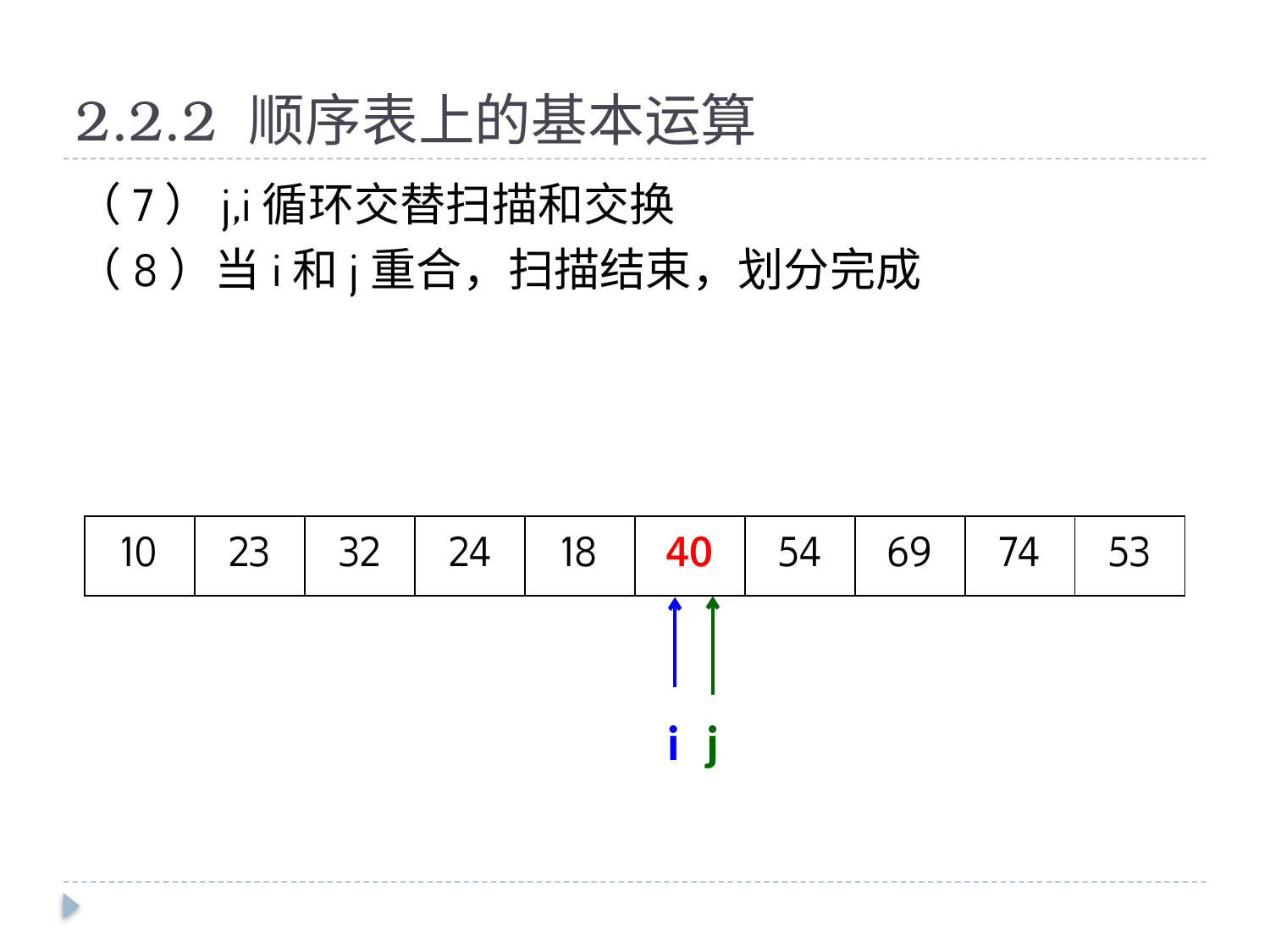

# 2.2.2 顺序表上的基本运算
（7）j,i循环交替扫描和交换
（8）当i和j重合，扫描结束，划分完成
| 10 | 23 | 32 | 24 | 18 | 40 | 54 | 69 | 74 | 53 |
| --- | --- | --- | --- | --- | --- | --- | --- | --- | --- |
i
j